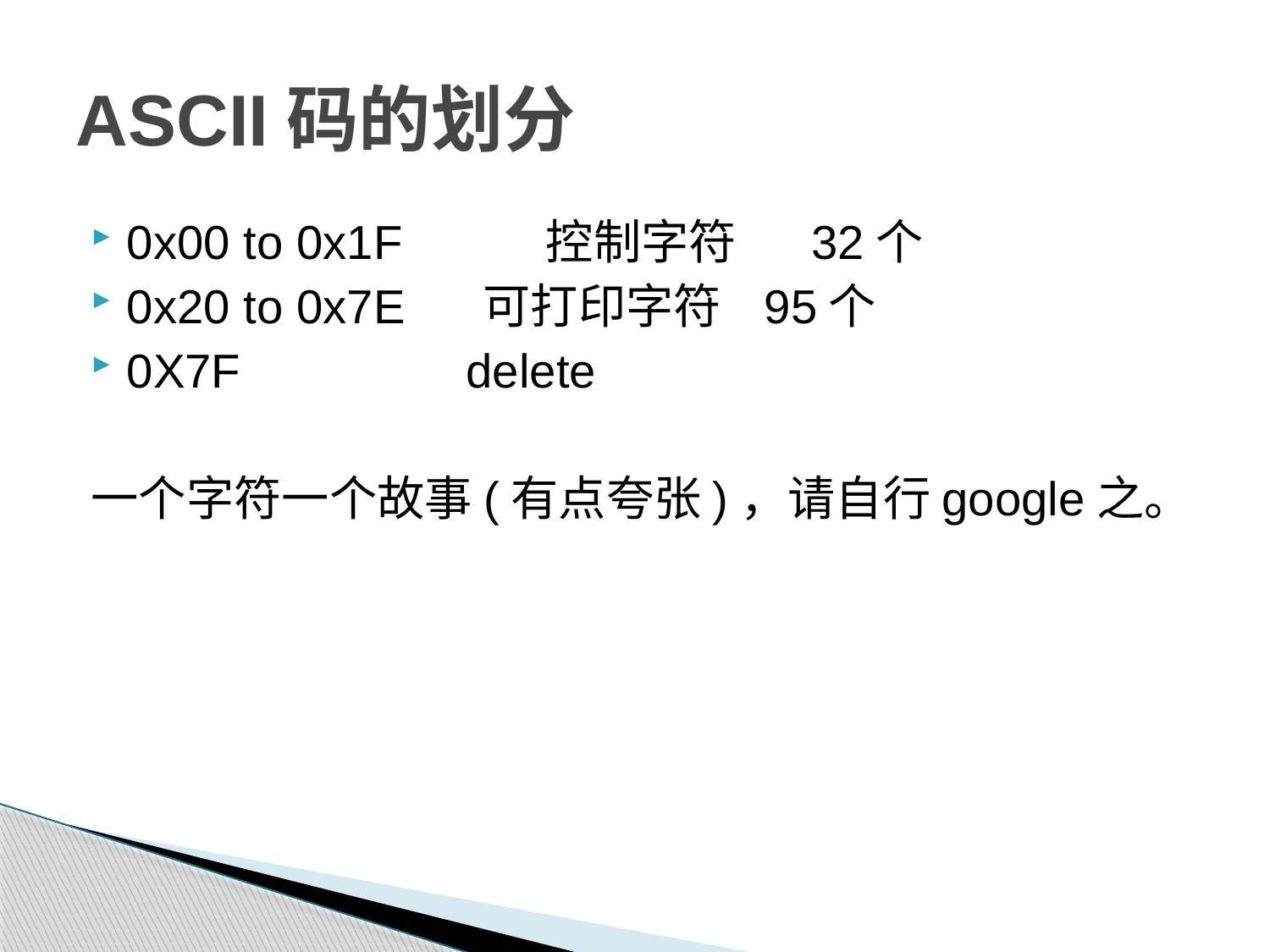

# ASCII码的划分
0x00 to 0x1F 	  控制字符      32个
0x20 to 0x7E     可打印字符   95个
0X7F                 delete

一个字符一个故事(有点夸张)，请自行google之。